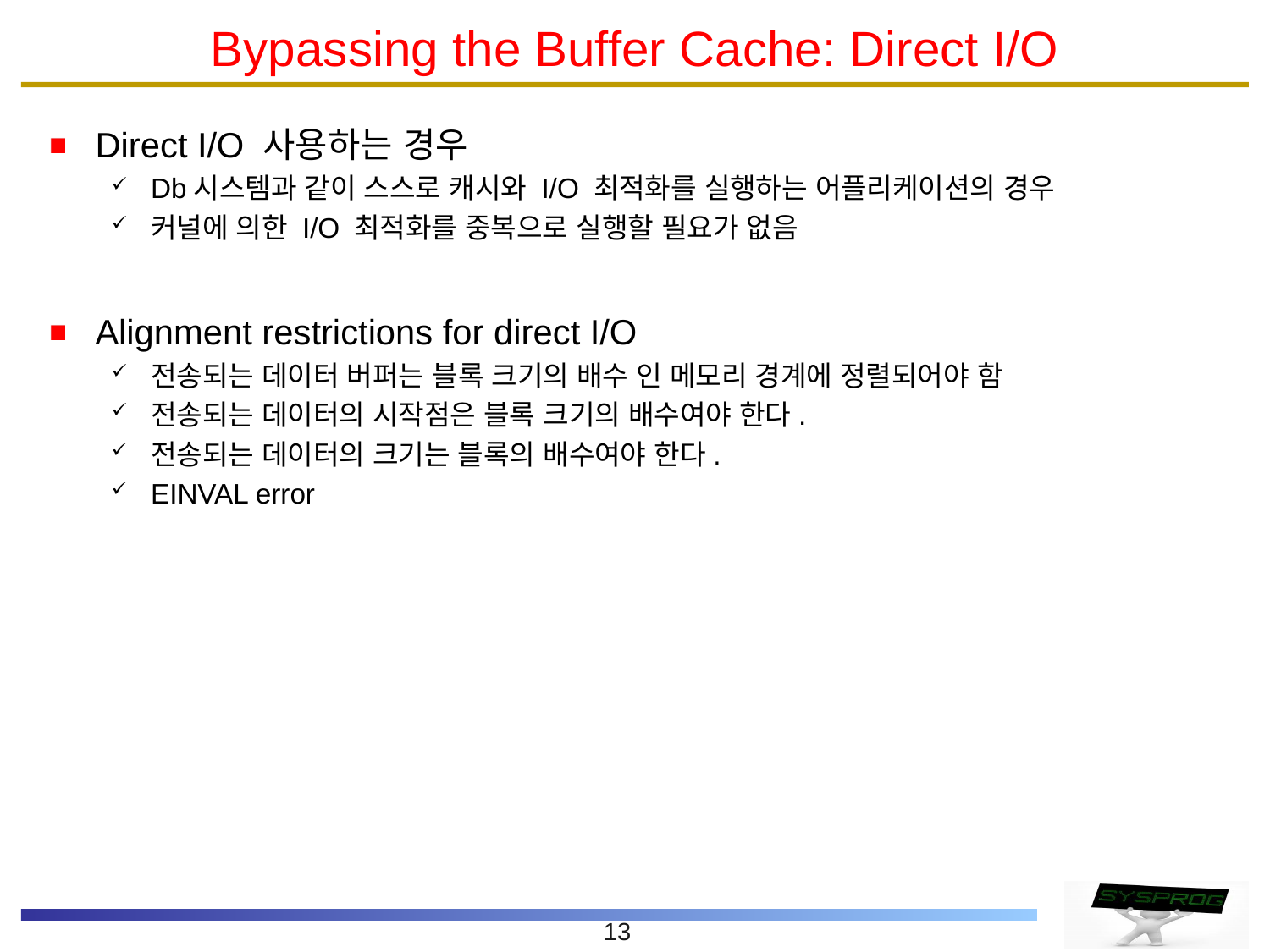

# Bypassing the Buffer Cache: Direct I/O
Direct I/O 사용하는 경우
Db시스템과 같이 스스로 캐시와 I/O 최적화를 실행하는 어플리케이션의 경우
커널에 의한 I/O 최적화를 중복으로 실행할 필요가 없음

Alignment restrictions for direct I/O
전송되는 데이터 버퍼는 블록 크기의 배수 인 메모리 경계에 정렬되어야 함
전송되는 데이터의 시작점은 블록 크기의 배수여야 한다.
전송되는 데이터의 크기는 블록의 배수여야 한다.
EINVAL error
13